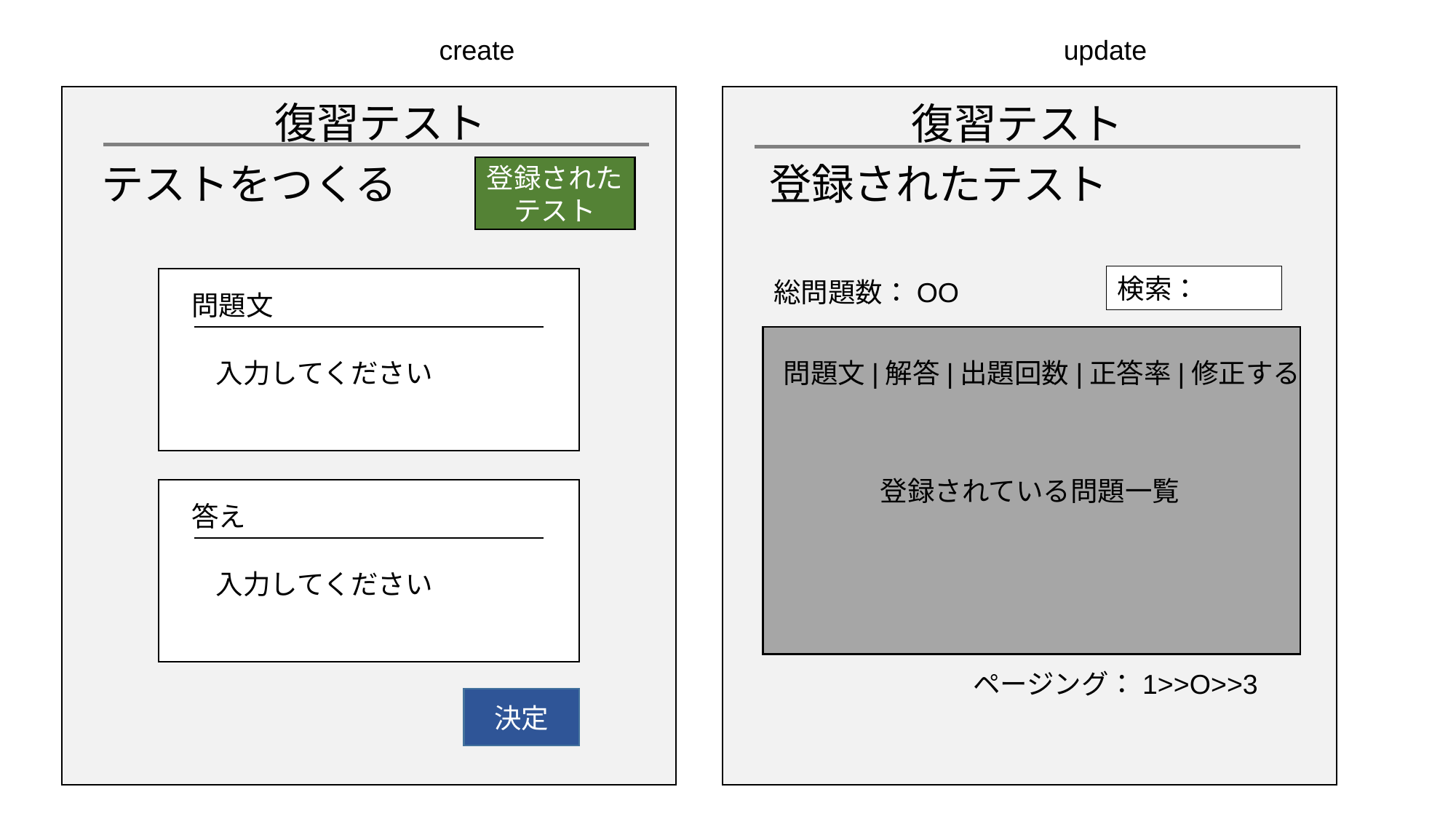

create
update

復習テスト
復習テスト
テストをつくる
登録されたテスト
登録されたテスト
検索：

問題文
入力してください

答え
入力してください
決定
総問題数：OO

問題文|解答|出題回数|正答率|修正する
登録されている問題一覧
ページング：1>>O>>3